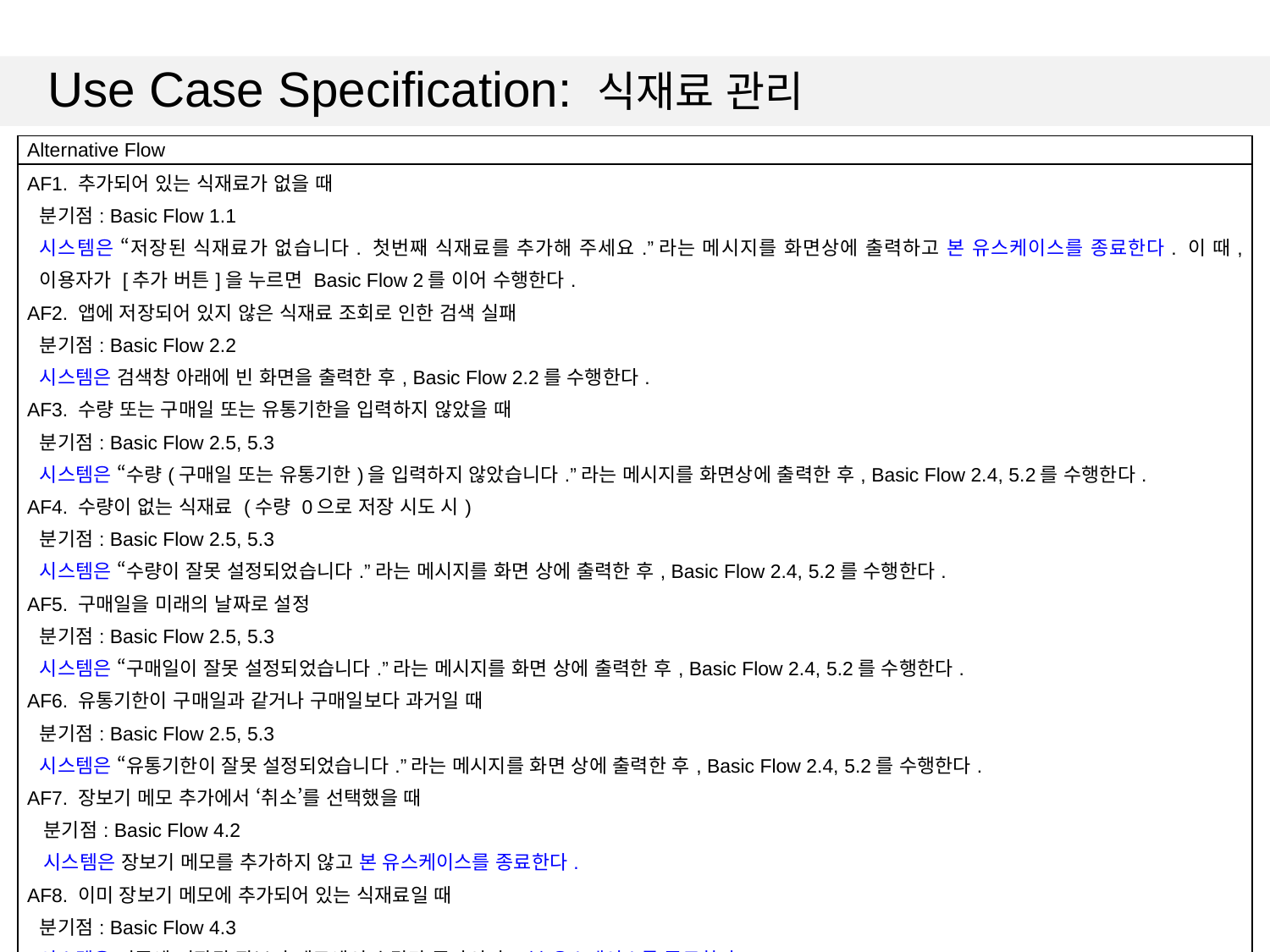

# Use Case Specification: 식재료 관리
| Alternative Flow |
| --- |
| AF1. 추가되어 있는 식재료가 없을 때 분기점: Basic Flow 1.1 시스템은 “저장된 식재료가 없습니다. 첫번째 식재료를 추가해 주세요.”라는 메시지를 화면상에 출력하고 본 유스케이스를 종료한다. 이 때, 이용자가 [추가 버튼]을 누르면 Basic Flow 2를 이어 수행한다. AF2. 앱에 저장되어 있지 않은 식재료 조회로 인한 검색 실패 분기점: Basic Flow 2.2 시스템은 검색창 아래에 빈 화면을 출력한 후, Basic Flow 2.2를 수행한다. AF3. 수량 또는 구매일 또는 유통기한을 입력하지 않았을 때 분기점: Basic Flow 2.5, 5.3 시스템은 “수량(구매일 또는 유통기한)을 입력하지 않았습니다.”라는 메시지를 화면상에 출력한 후, Basic Flow 2.4, 5.2를 수행한다. AF4. 수량이 없는 식재료 (수량 0으로 저장 시도 시) 분기점: Basic Flow 2.5, 5.3 시스템은 “수량이 잘못 설정되었습니다.”라는 메시지를 화면 상에 출력한 후, Basic Flow 2.4, 5.2를 수행한다. AF5. 구매일을 미래의 날짜로 설정 분기점: Basic Flow 2.5, 5.3 시스템은 “구매일이 잘못 설정되었습니다.”라는 메시지를 화면 상에 출력한 후, Basic Flow 2.4, 5.2를 수행한다. AF6. 유통기한이 구매일과 같거나 구매일보다 과거일 때 분기점: Basic Flow 2.5, 5.3 시스템은 “유통기한이 잘못 설정되었습니다.”라는 메시지를 화면 상에 출력한 후, Basic Flow 2.4, 5.2를 수행한다. AF7. 장보기 메모 추가에서 ‘취소’를 선택했을 때 분기점: Basic Flow 4.2 시스템은 장보기 메모를 추가하지 않고 본 유스케이스를 종료한다. AF8. 이미 장보기 메모에 추가되어 있는 식재료일 때 분기점: Basic Flow 4.3 시스템은 기존에 저장된 장보기 메모에서 수량만 증가시키고 본 유스케이스를 종료한다. AF9. 식재료 삭제 확인에서 ‘취소'를 선택했을 때 분기점: Basic Flow 6.2 시스템은 식재료를 삭제하지 않고 본 유스케이스를 종료한다. |